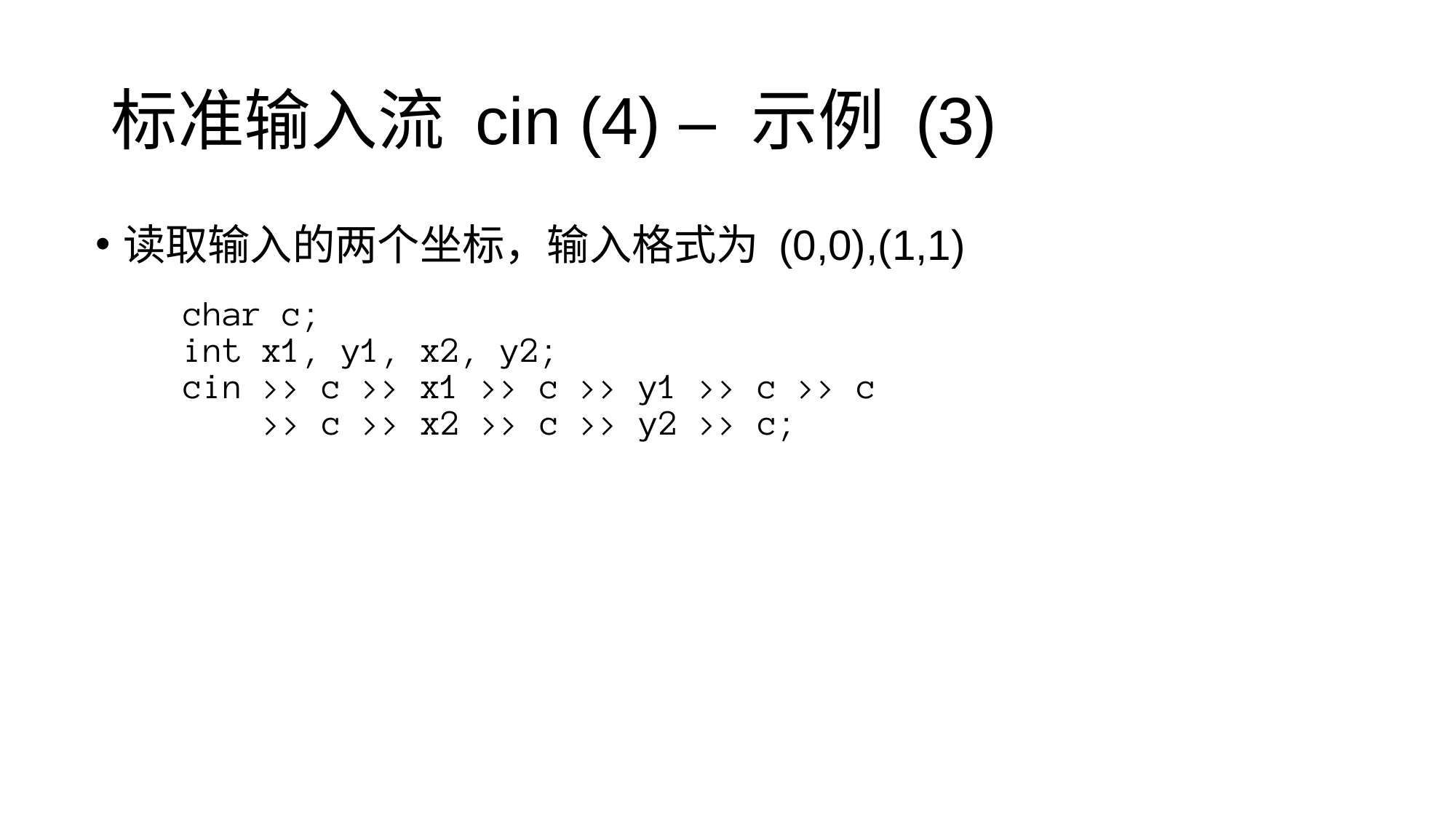

# 标准输入流 cin (4) – 示例 (3)
读取输入的两个坐标，输入格式为 (0,0),(1,1)

| char c; int x1, y1, x2, y2; cin >> c >> x1 >> c >> y1 >> c >> c >> c >> x2 >> c >> y2 >> c; |
| --- |